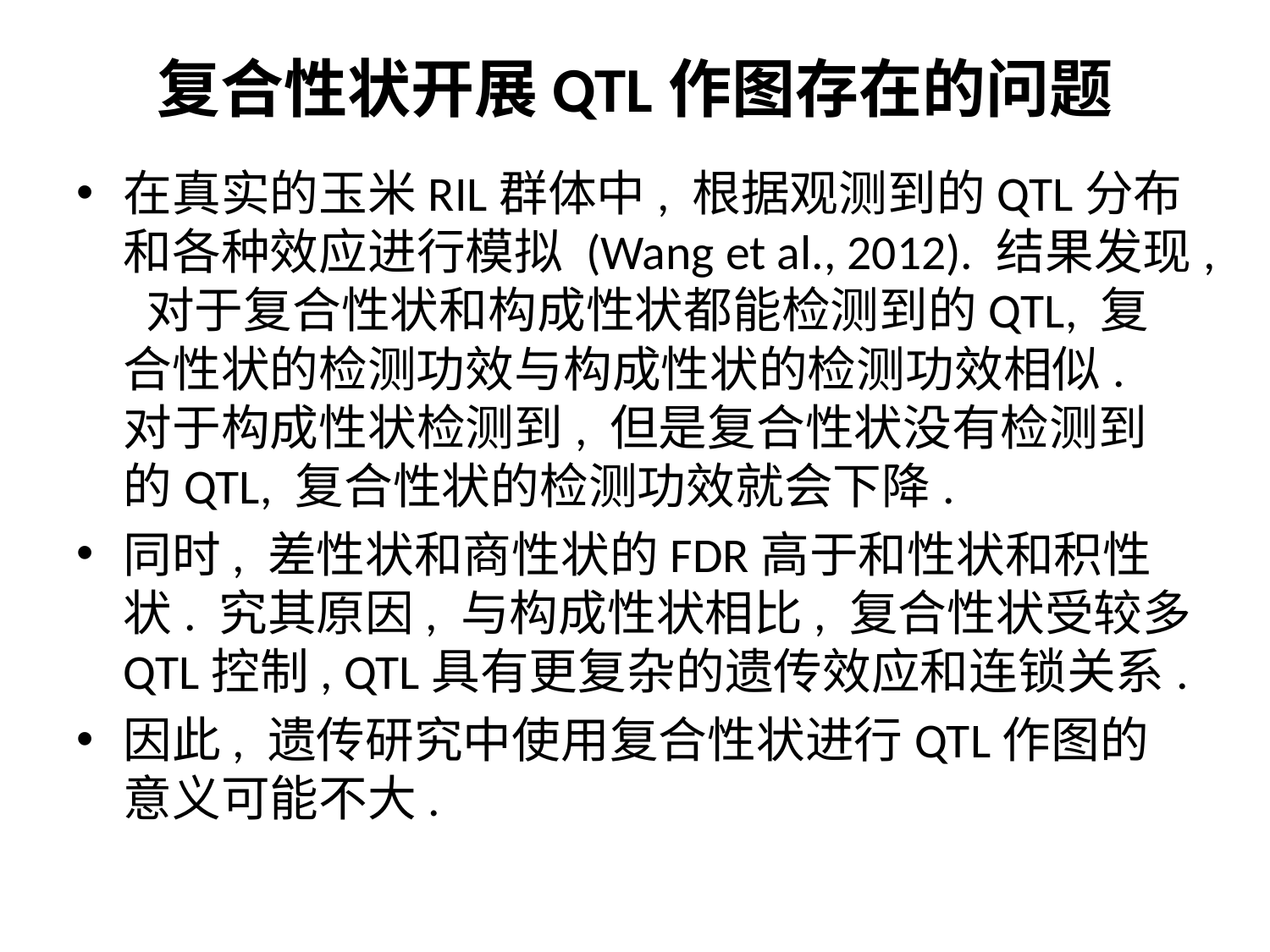

# 复合性状开展QTL作图存在的问题
在真实的玉米RIL群体中, 根据观测到的QTL分布和各种效应进行模拟 (Wang et al., 2012). 结果发现, 对于复合性状和构成性状都能检测到的QTL, 复合性状的检测功效与构成性状的检测功效相似. 对于构成性状检测到, 但是复合性状没有检测到的QTL, 复合性状的检测功效就会下降.
同时, 差性状和商性状的FDR高于和性状和积性状. 究其原因, 与构成性状相比, 复合性状受较多QTL控制, QTL具有更复杂的遗传效应和连锁关系.
因此, 遗传研究中使用复合性状进行QTL作图的意义可能不大.